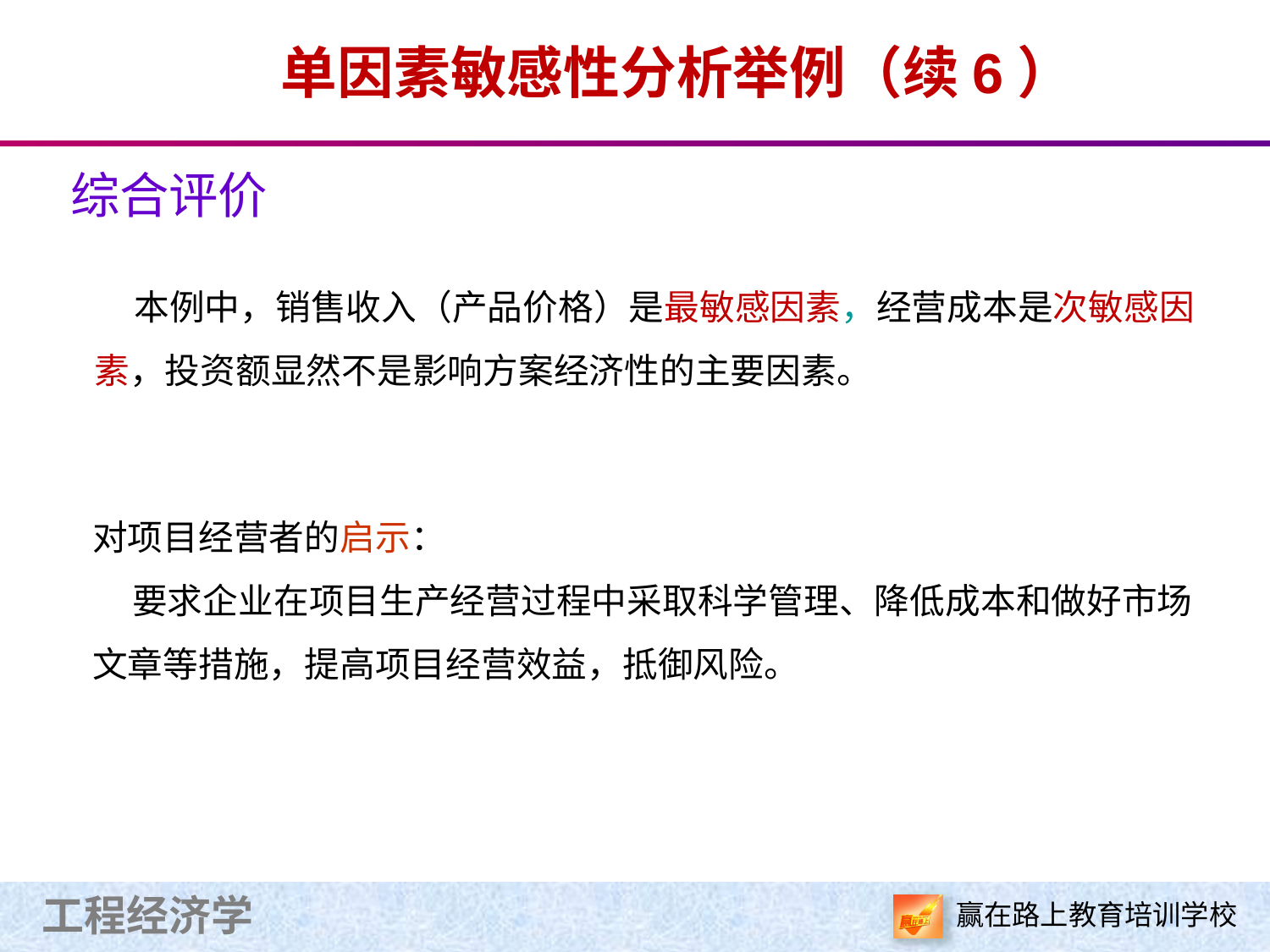

单因素敏感性分析举例（续6）
综合评价
    本例中，销售收入（产品价格）是最敏感因素，经营成本是次敏感因素，投资额显然不是影响方案经济性的主要因素。
对项目经营者的启示：
    要求企业在项目生产经营过程中采取科学管理、降低成本和做好市场文章等措施，提高项目经营效益，抵御风险。